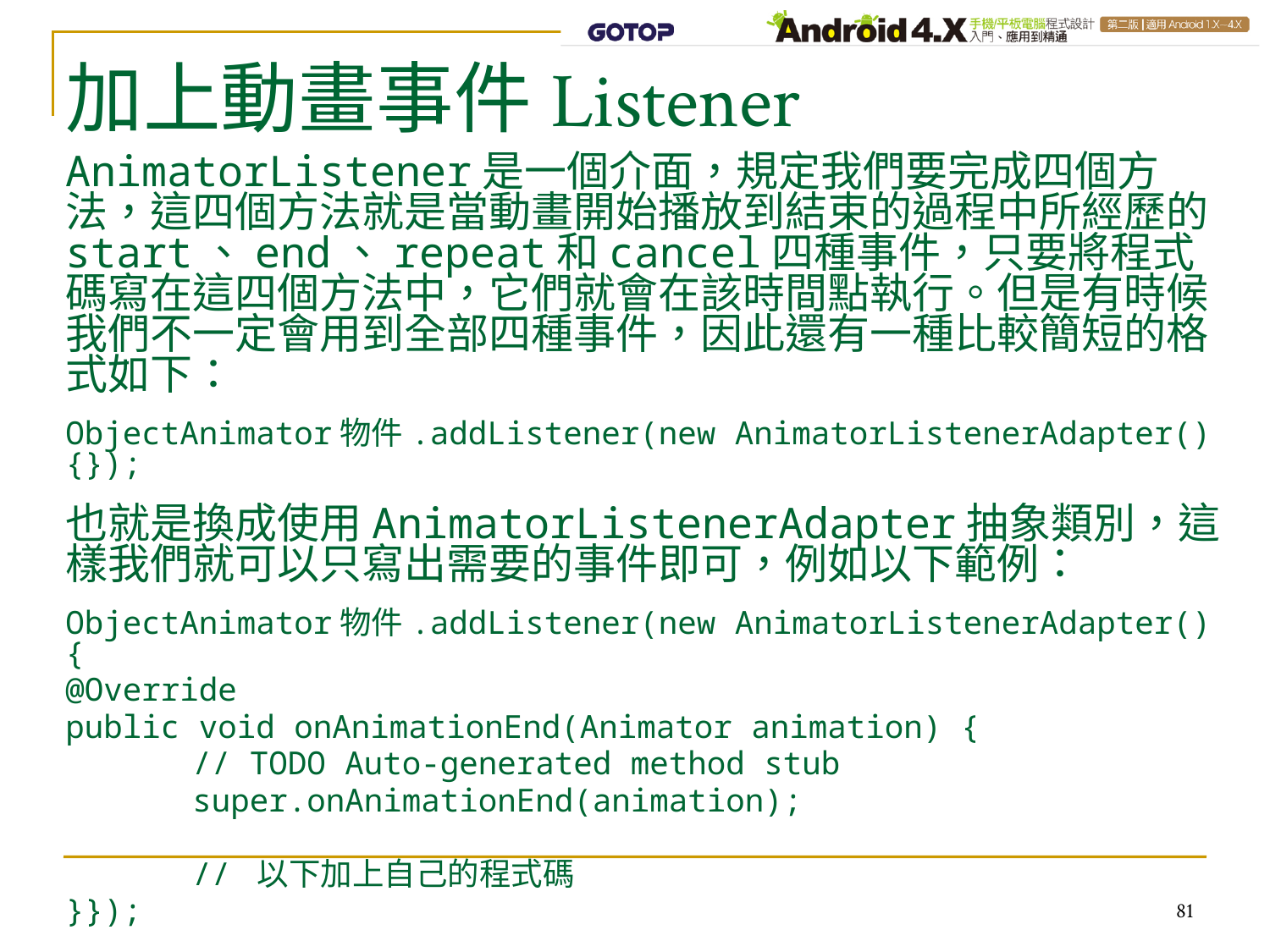

加上動畫事件Listener
AnimatorListener是一個介面，規定我們要完成四個方法，這四個方法就是當動畫開始播放到結束的過程中所經歷的start、end、repeat和cancel四種事件，只要將程式碼寫在這四個方法中，它們就會在該時間點執行。但是有時候我們不一定會用到全部四種事件，因此還有一種比較簡短的格式如下：

ObjectAnimator物件.addListener(new AnimatorListenerAdapter(){});

也就是換成使用AnimatorListenerAdapter抽象類別，這樣我們就可以只寫出需要的事件即可，例如以下範例：

ObjectAnimator物件.addListener(new AnimatorListenerAdapter(){
@Override
public void onAnimationEnd(Animator animation) {
	// TODO Auto-generated method stub
	super.onAnimationEnd(animation);

	// 以下加上自己的程式碼
}});
81